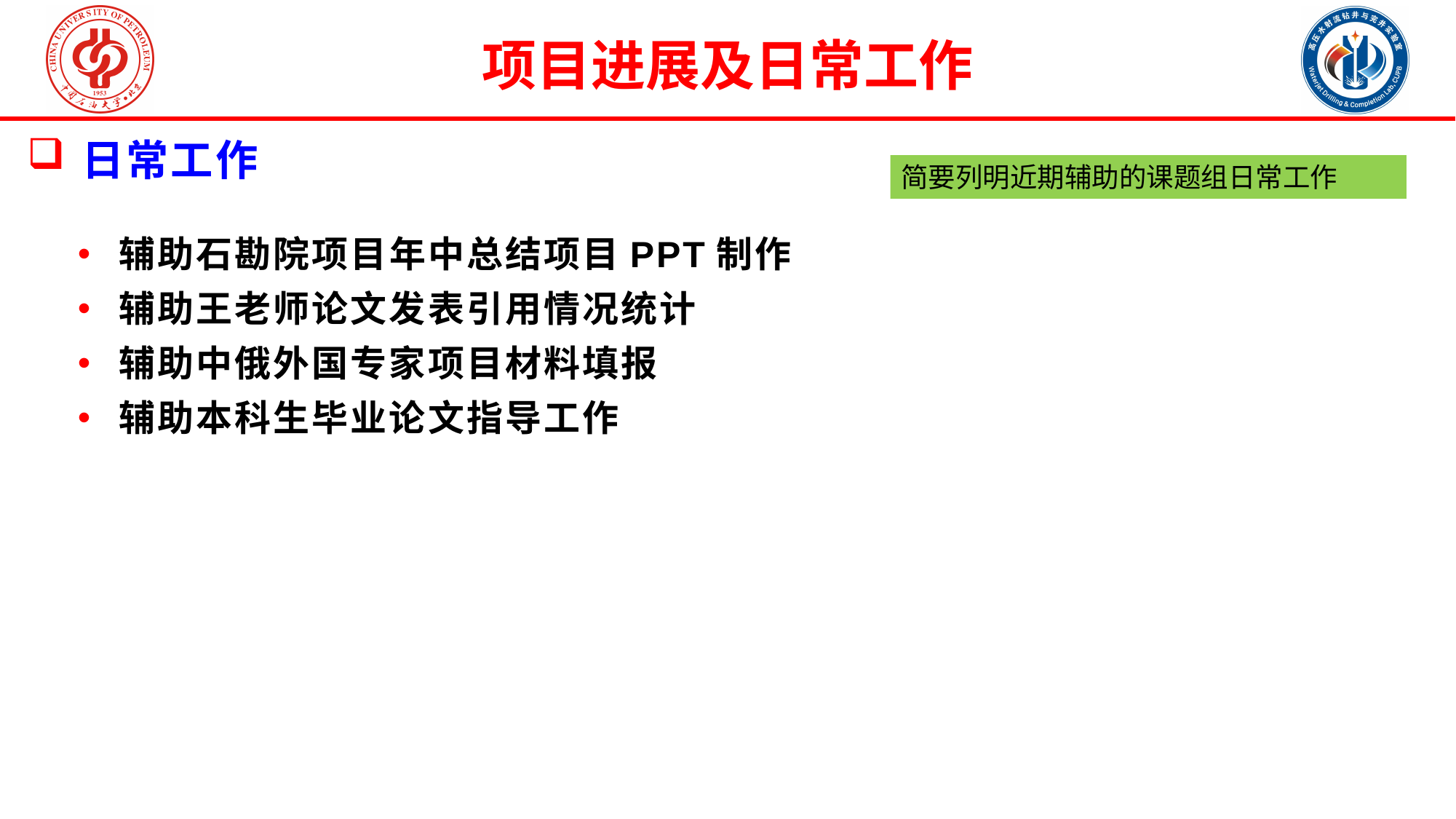

项目进展及日常工作
日常工作
简要列明近期辅助的课题组日常工作
辅助石勘院项目年中总结项目PPT制作
辅助王老师论文发表引用情况统计
辅助中俄外国专家项目材料填报
辅助本科生毕业论文指导工作